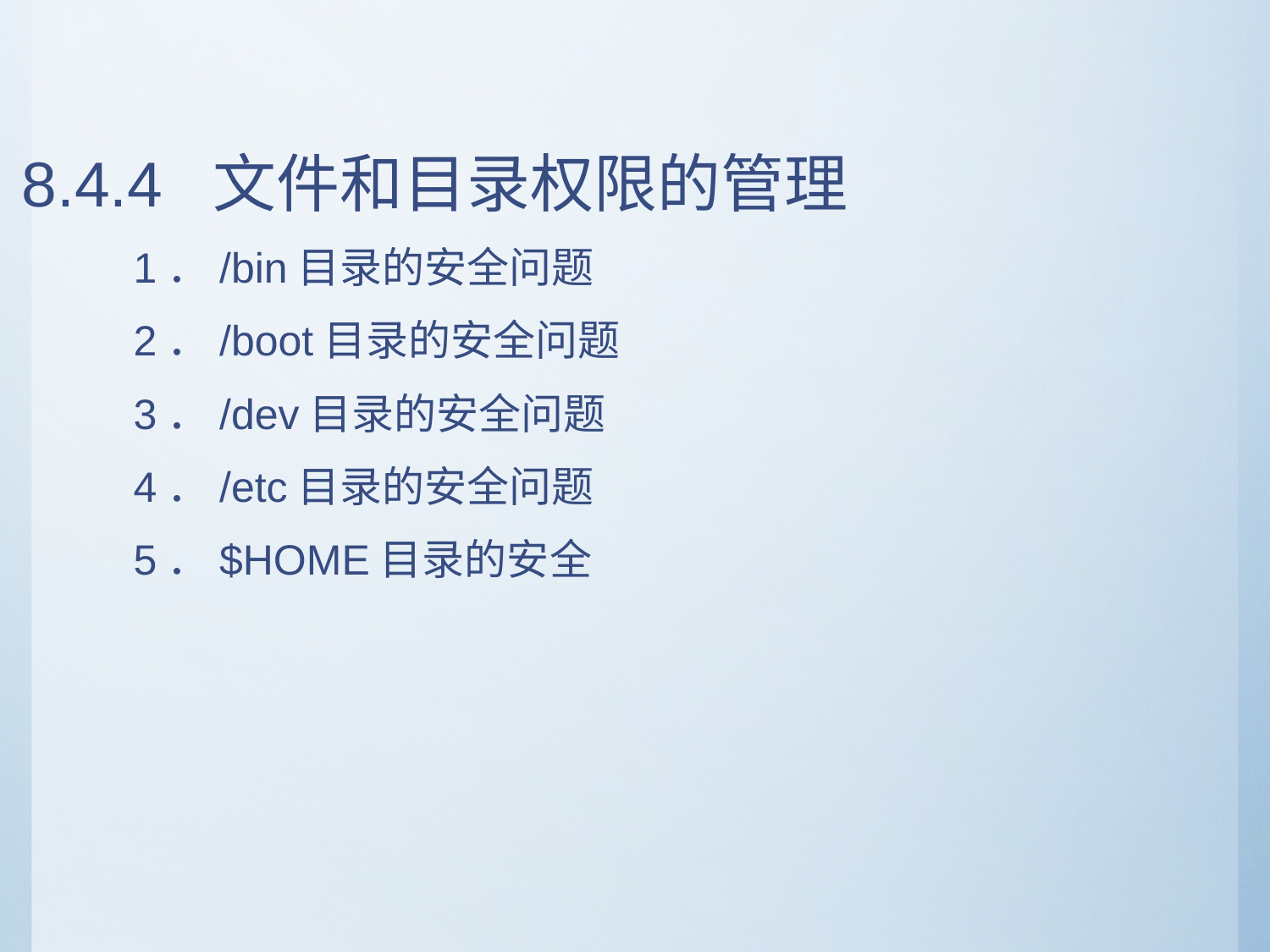

# 8.4.4  文件和目录权限的管理
1．/bin目录的安全问题
2．/boot目录的安全问题
3．/dev目录的安全问题
4．/etc目录的安全问题
5．$HOME目录的安全